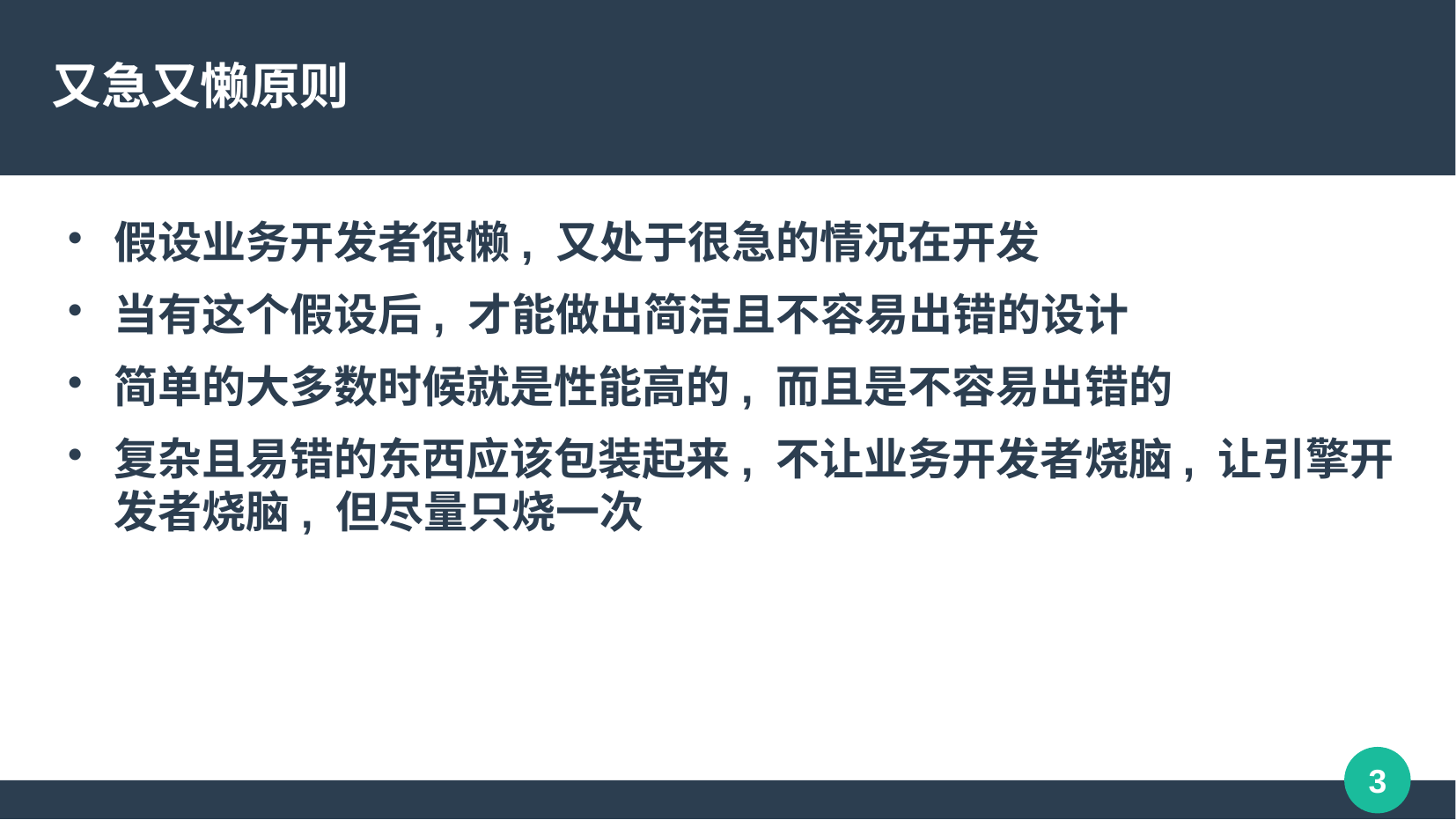

又急又懒原则
假设业务开发者很懒, 又处于很急的情况在开发
当有这个假设后, 才能做出简洁且不容易出错的设计
简单的大多数时候就是性能高的, 而且是不容易出错的
复杂且易错的东西应该包装起来, 不让业务开发者烧脑, 让引擎开发者烧脑, 但尽量只烧一次